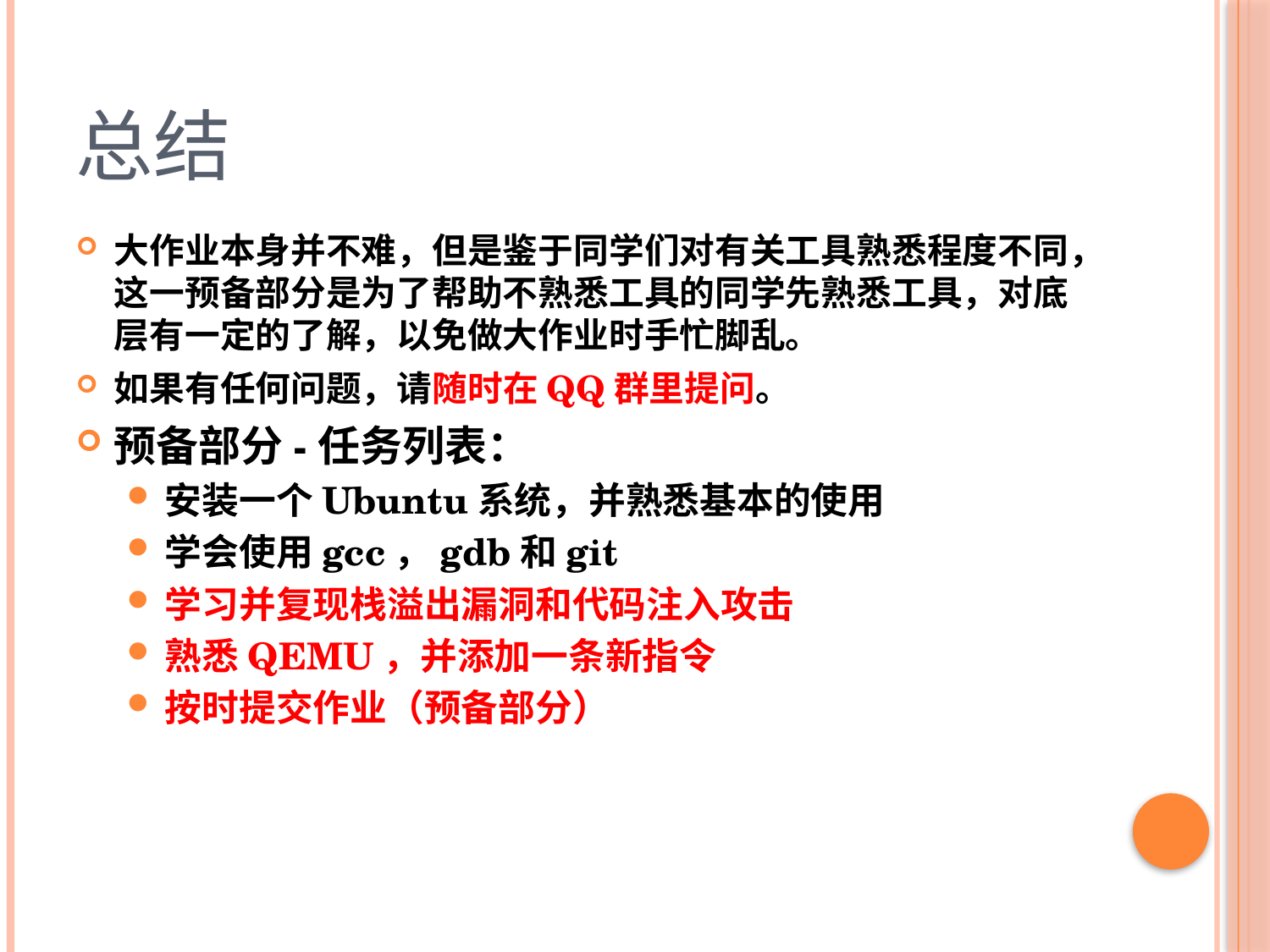

# 总结
大作业本身并不难，但是鉴于同学们对有关工具熟悉程度不同，这一预备部分是为了帮助不熟悉工具的同学先熟悉工具，对底层有一定的了解，以免做大作业时手忙脚乱。
如果有任何问题，请随时在QQ群里提问。
预备部分-任务列表：
安装一个Ubuntu系统，并熟悉基本的使用
学会使用gcc，gdb和git
学习并复现栈溢出漏洞和代码注入攻击
熟悉QEMU，并添加一条新指令
按时提交作业（预备部分）